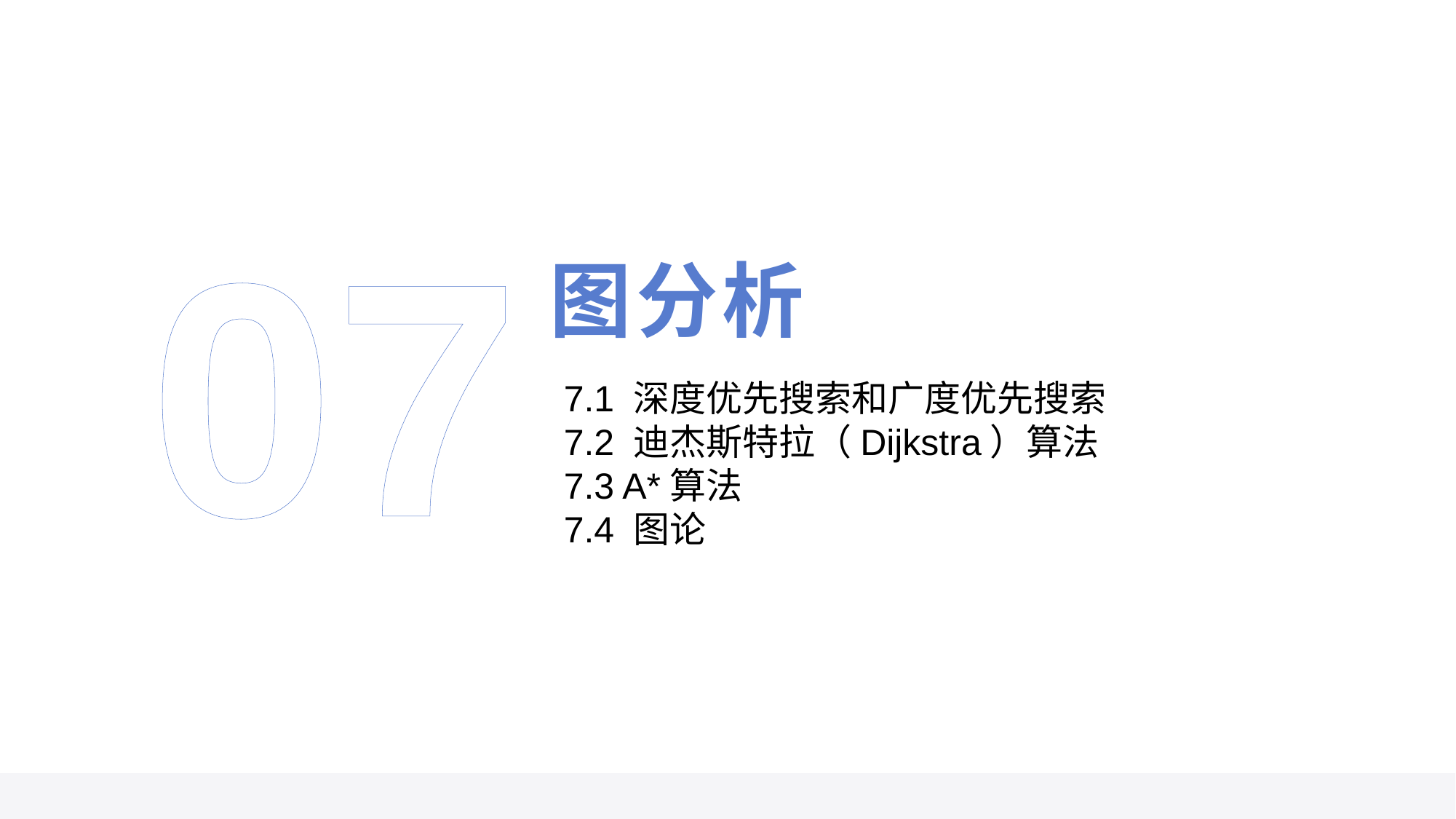

07
# 图分析
7.1 深度优先搜索和广度优先搜索
7.2 迪杰斯特拉（Dijkstra）算法
7.3 A*算法
7.4 图论